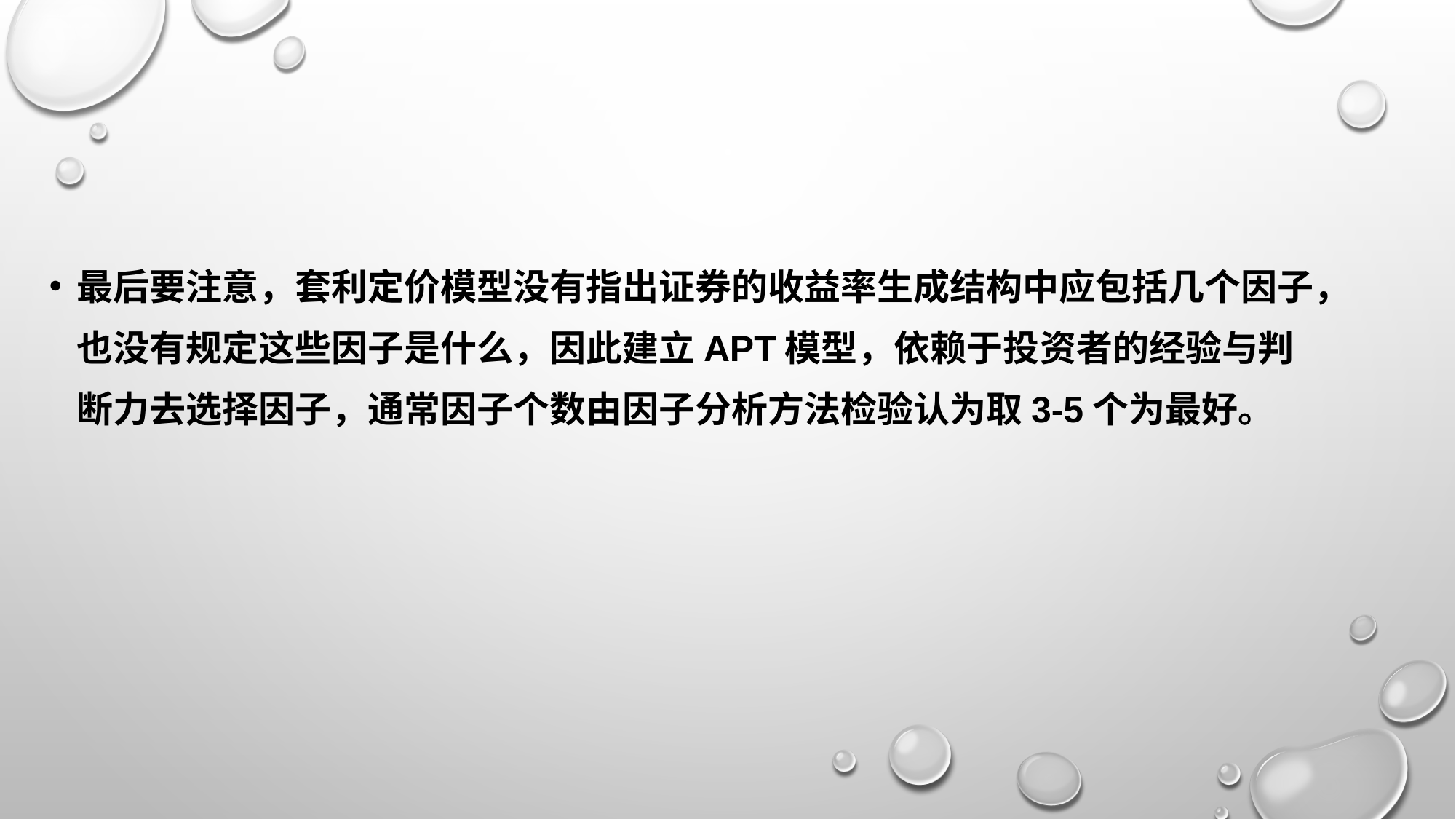

最后要注意，套利定价模型没有指出证券的收益率生成结构中应包括几个因子，也没有规定这些因子是什么，因此建立APT模型，依赖于投资者的经验与判断力去选择因子，通常因子个数由因子分析方法检验认为取3-5个为最好。